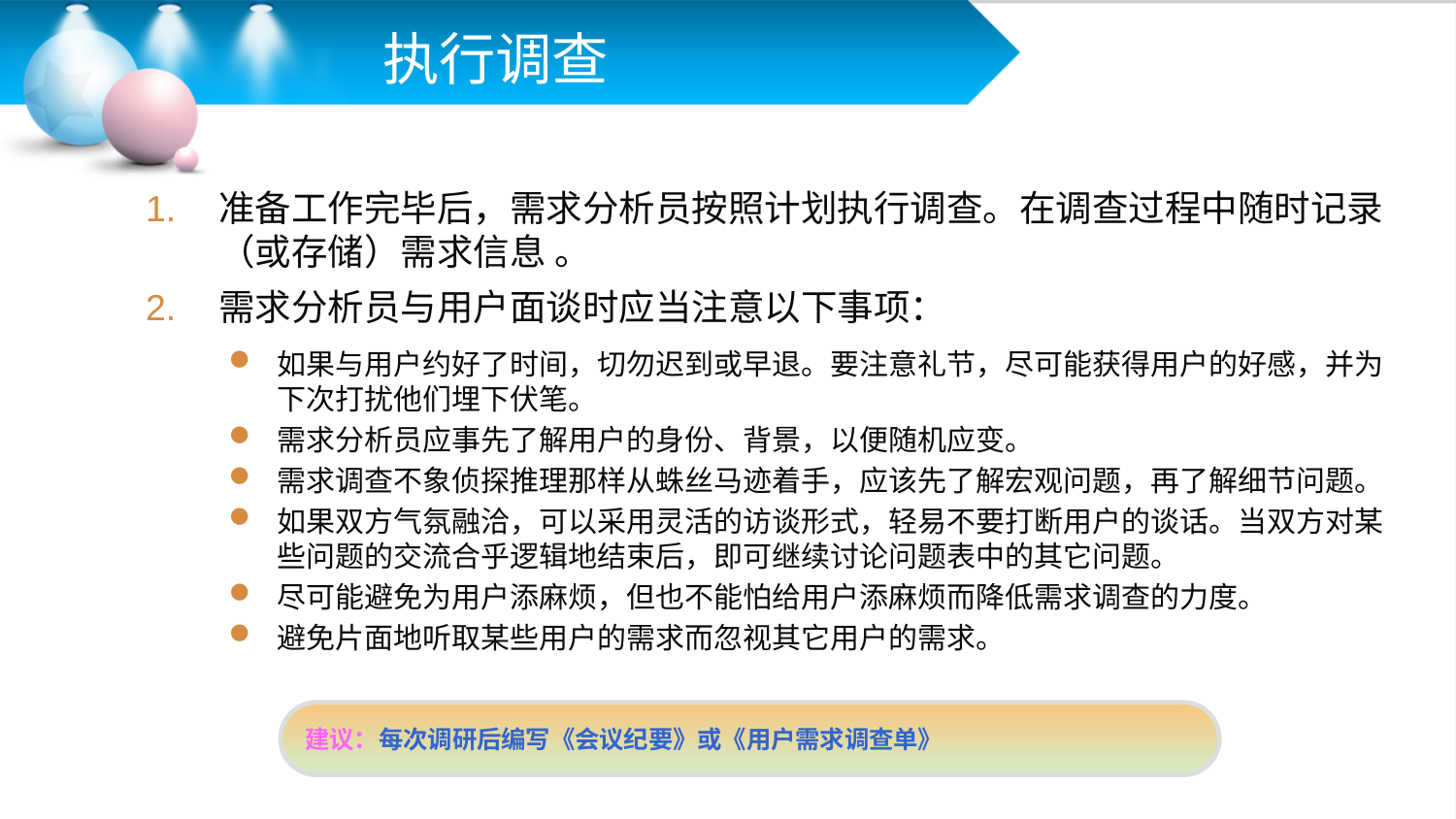

执行调查
准备工作完毕后，需求分析员按照计划执行调查。在调查过程中随时记录（或存储）需求信息 。
需求分析员与用户面谈时应当注意以下事项：
如果与用户约好了时间，切勿迟到或早退。要注意礼节，尽可能获得用户的好感，并为下次打扰他们埋下伏笔。
需求分析员应事先了解用户的身份、背景，以便随机应变。
需求调查不象侦探推理那样从蛛丝马迹着手，应该先了解宏观问题，再了解细节问题。
如果双方气氛融洽，可以采用灵活的访谈形式，轻易不要打断用户的谈话。当双方对某些问题的交流合乎逻辑地结束后，即可继续讨论问题表中的其它问题。
尽可能避免为用户添麻烦，但也不能怕给用户添麻烦而降低需求调查的力度。
避免片面地听取某些用户的需求而忽视其它用户的需求。
建议：每次调研后编写《会议纪要》或《用户需求调查单》